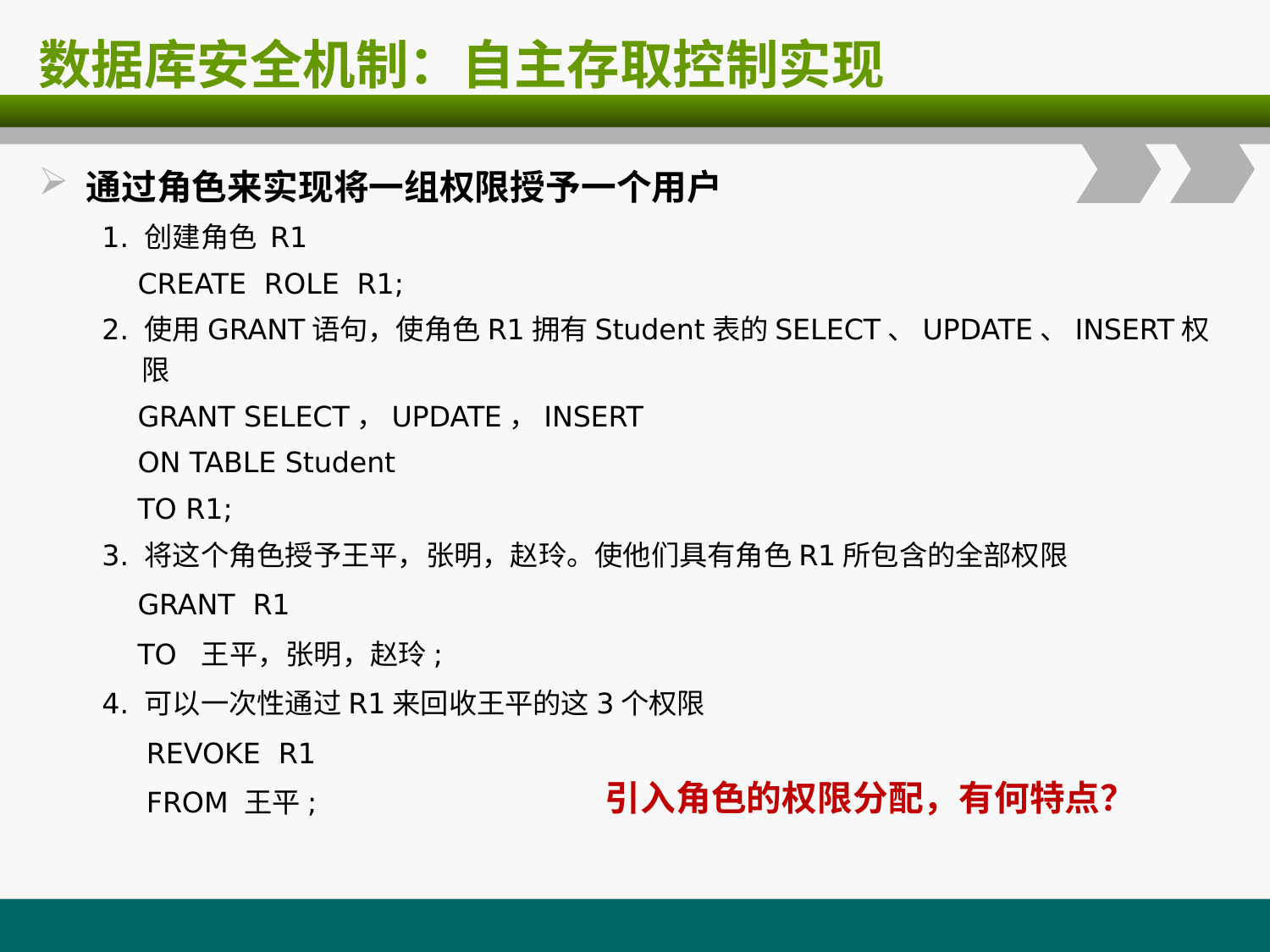

# 数据库安全机制：自主存取控制实现
通过角色来实现将一组权限授予一个用户
1. 创建角色 R1
    CREATE  ROLE  R1;
2. 使用GRANT语句，使角色R1拥有Student表的SELECT、UPDATE、INSERT权限
    GRANT SELECT，UPDATE，INSERT
    ON TABLE Student
    TO R1;
3. 将这个角色授予王平，张明，赵玲。使他们具有角色R1所包含的全部权限
    GRANT  R1
    TO  王平，张明，赵玲;
4. 可以一次性通过R1来回收王平的这3个权限
     REVOKE  R1
     FROM 王平;

引入角色的权限分配，有何特点？